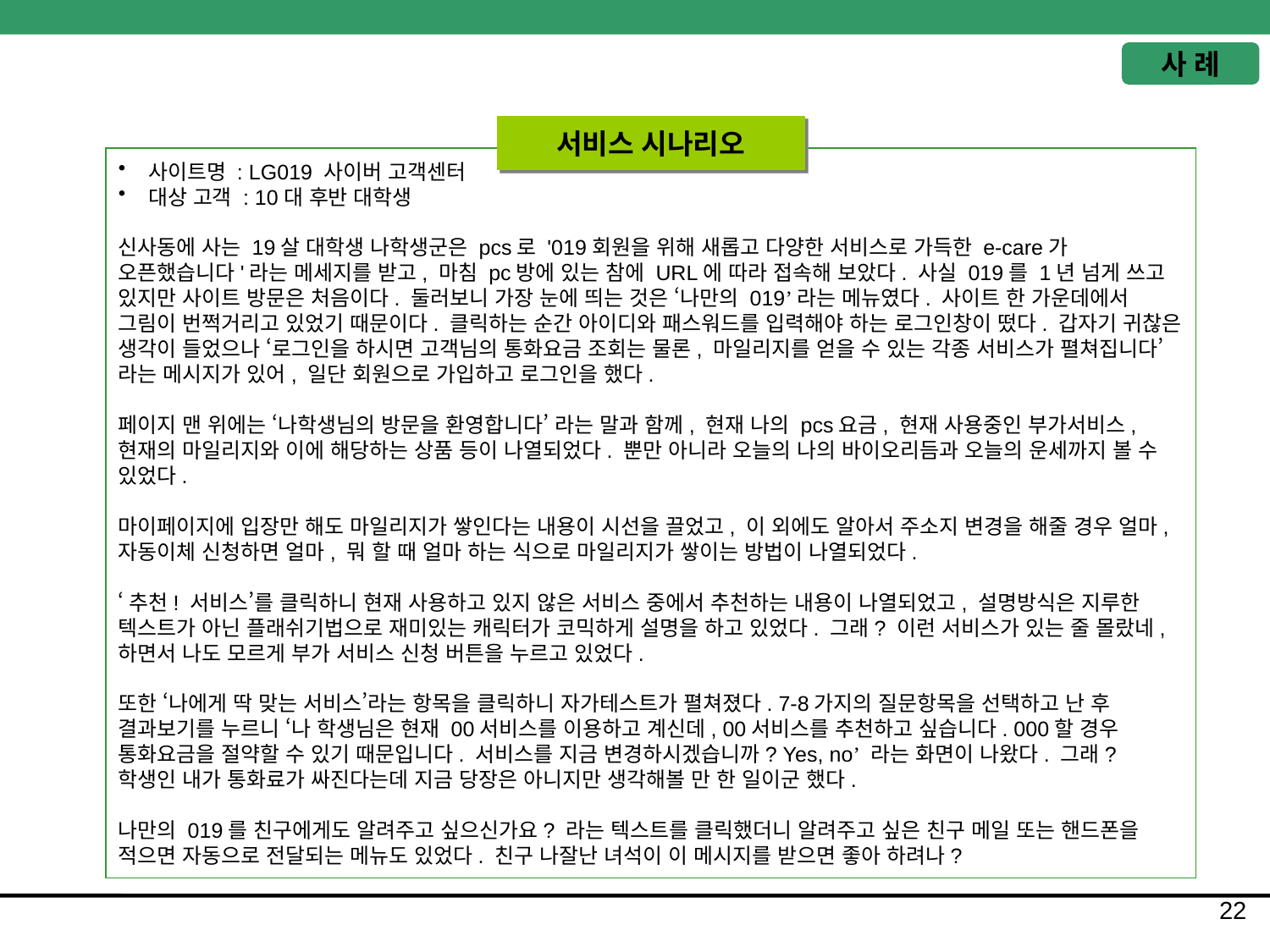

사 례
서비스 시나리오
사이트명 : LG019 사이버 고객센터
대상 고객 : 10대 후반 대학생

신사동에 사는 19살 대학생 나학생군은 pcs로 '019회원을 위해 새롭고 다양한 서비스로 가득한 e-care가 오픈했습니다'라는 메세지를 받고, 마침 pc방에 있는 참에 URL에 따라 접속해 보았다. 사실 019를 1년 넘게 쓰고 있지만 사이트 방문은 처음이다. 둘러보니 가장 눈에 띄는 것은 ‘나만의 019’라는 메뉴였다. 사이트 한 가운데에서 그림이 번쩍거리고 있었기 때문이다. 클릭하는 순간 아이디와 패스워드를 입력해야 하는 로그인창이 떴다. 갑자기 귀찮은 생각이 들었으나 ‘로그인을 하시면 고객님의 통화요금 조회는 물론, 마일리지를 얻을 수 있는 각종 서비스가 펼쳐집니다’ 라는 메시지가 있어, 일단 회원으로 가입하고 로그인을 했다.

페이지 맨 위에는 ‘나학생님의 방문을 환영합니다’ 라는 말과 함께, 현재 나의 pcs요금, 현재 사용중인 부가서비스, 현재의 마일리지와 이에 해당하는 상품 등이 나열되었다. 뿐만 아니라 오늘의 나의 바이오리듬과 오늘의 운세까지 볼 수 있었다.

마이페이지에 입장만 해도 마일리지가 쌓인다는 내용이 시선을 끌었고, 이 외에도 알아서 주소지 변경을 해줄 경우 얼마, 자동이체 신청하면 얼마, 뭐 할 때 얼마 하는 식으로 마일리지가 쌓이는 방법이 나열되었다.

‘추천! 서비스’를 클릭하니 현재 사용하고 있지 않은 서비스 중에서 추천하는 내용이 나열되었고, 설명방식은 지루한 텍스트가 아닌 플래쉬기법으로 재미있는 캐릭터가 코믹하게 설명을 하고 있었다. 그래? 이런 서비스가 있는 줄 몰랐네, 하면서 나도 모르게 부가 서비스 신청 버튼을 누르고 있었다.

또한 ‘나에게 딱 맞는 서비스’라는 항목을 클릭하니 자가테스트가 펼쳐졌다. 7-8가지의 질문항목을 선택하고 난 후 결과보기를 누르니 ‘나 학생님은 현재 00서비스를 이용하고 계신데, 00서비스를 추천하고 싶습니다. 000할 경우 통화요금을 절약할 수 있기 때문입니다. 서비스를 지금 변경하시겠습니까? Yes, no’ 라는 화면이 나왔다. 그래? 학생인 내가 통화료가 싸진다는데 지금 당장은 아니지만 생각해볼 만 한 일이군 했다.

나만의 019를 친구에게도 알려주고 싶으신가요? 라는 텍스트를 클릭했더니 알려주고 싶은 친구 메일 또는 핸드폰을 적으면 자동으로 전달되는 메뉴도 있었다. 친구 나잘난 녀석이 이 메시지를 받으면 좋아 하려나?
22